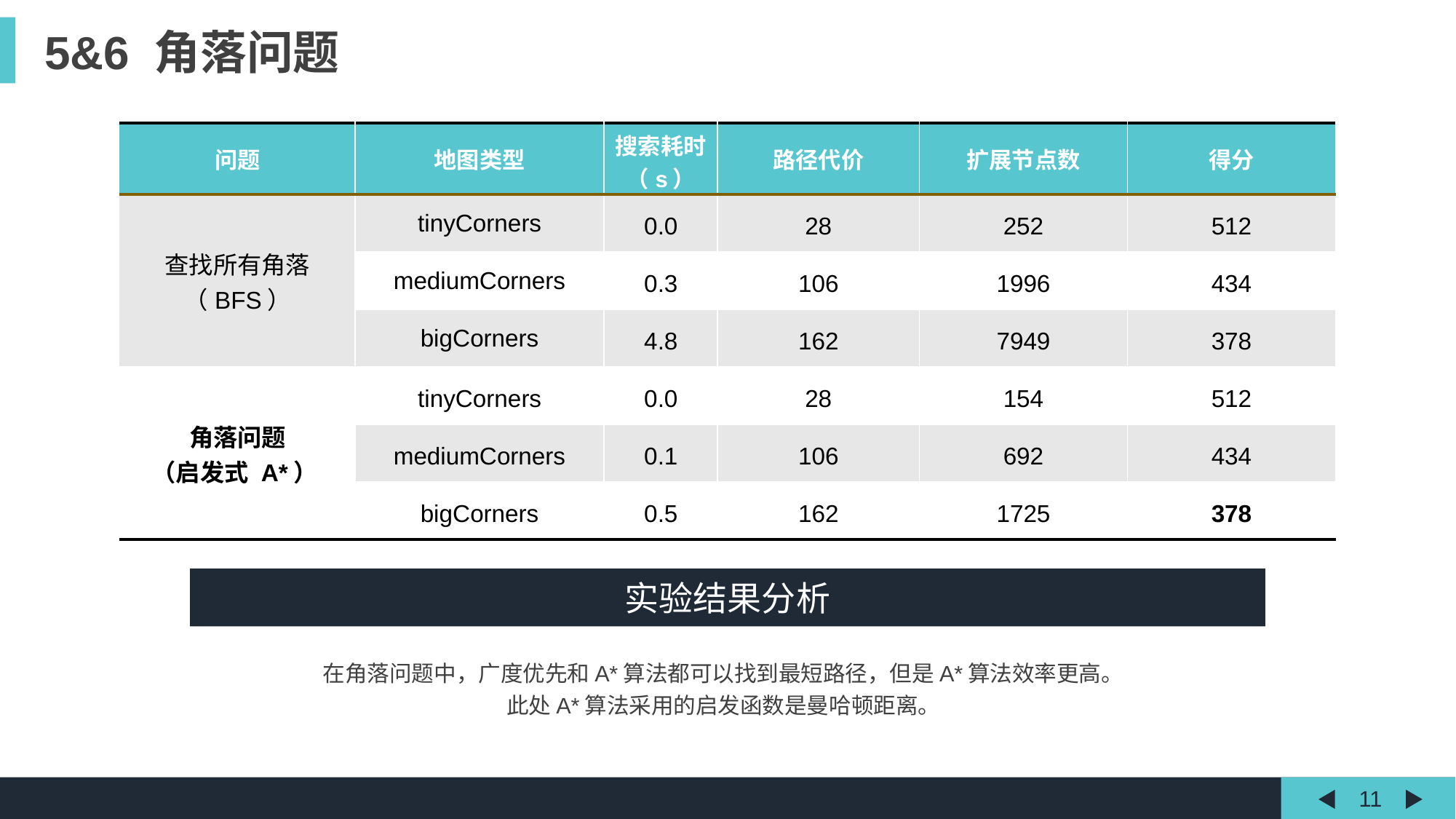

5&6 角落问题
| 问题 | 地图类型 | 搜索耗时（s） | 路径代价 | 扩展节点数 | 得分 |
| --- | --- | --- | --- | --- | --- |
| 查找所有角落 （BFS） | tinyCorners | 0.0 | 28 | 252 | 512 |
|  | mediumCorners | 0.3 | 106 | 1996 | 434 |
|  | bigCorners | 4.8 | 162 | 7949 | 378 |
| 角落问题 （启发式 A\*） | tinyCorners | 0.0 | 28 | 154 | 512 |
|  | mediumCorners | 0.1 | 106 | 692 | 434 |
|  | bigCorners | 0.5 | 162 | 1725 | 378 |
实验结果分析
在角落问题中，广度优先和A*算法都可以找到最短路径，但是A*算法效率更高。
此处A*算法采用的启发函数是曼哈顿距离。